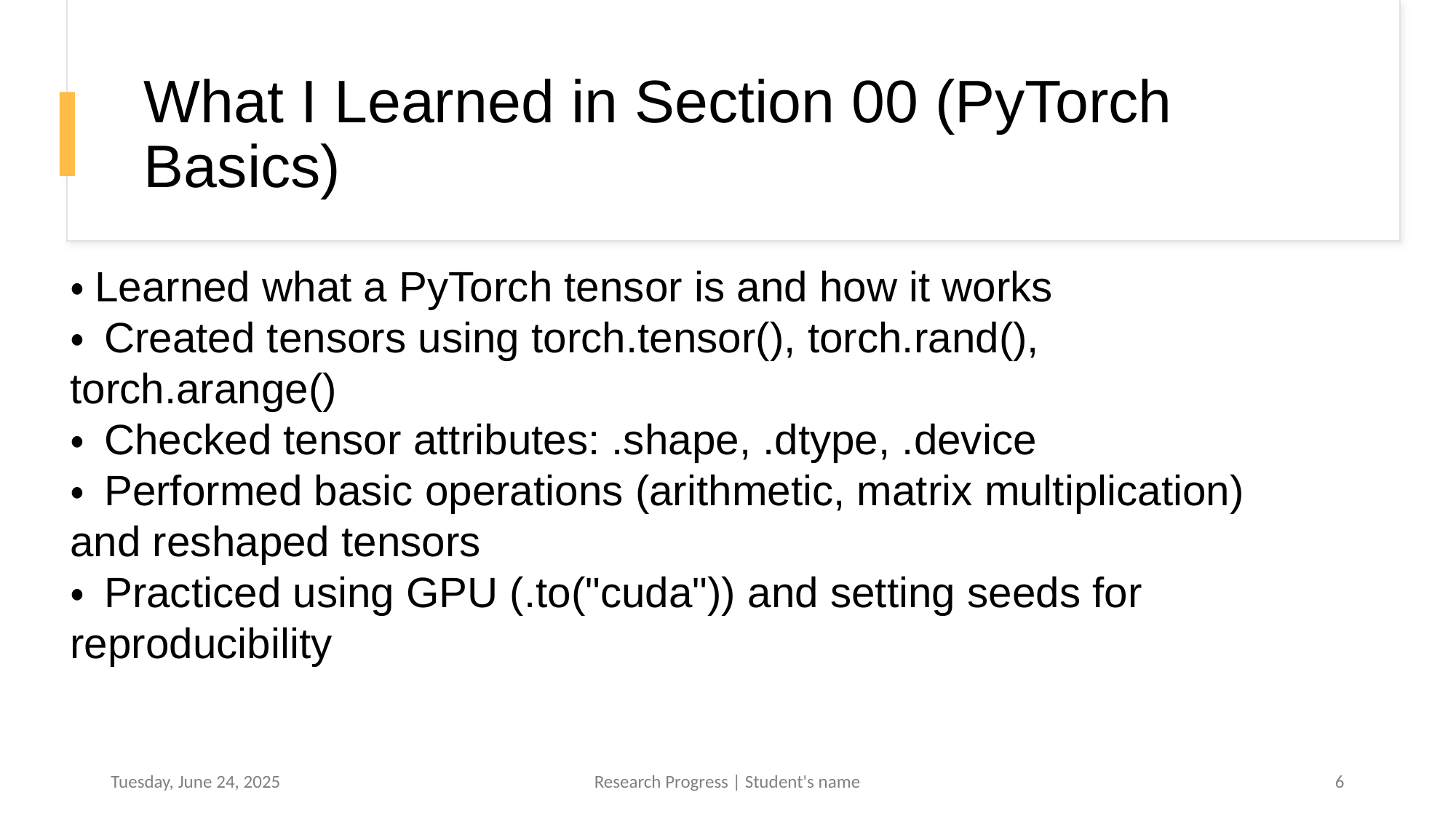

# What I Learned in Section 00 (PyTorch Basics)

・Learned what a PyTorch tensor is and how it works
・ Created tensors using torch.tensor(), torch.rand(), 　　　　torch.arange()
・ Checked tensor attributes: .shape, .dtype, .device
・ Performed basic operations (arithmetic, matrix multiplication) and reshaped tensors
・ Practiced using GPU (.to("cuda")) and setting seeds for reproducibility

Tuesday, June 24, 2025
Research Progress | Student's name
6